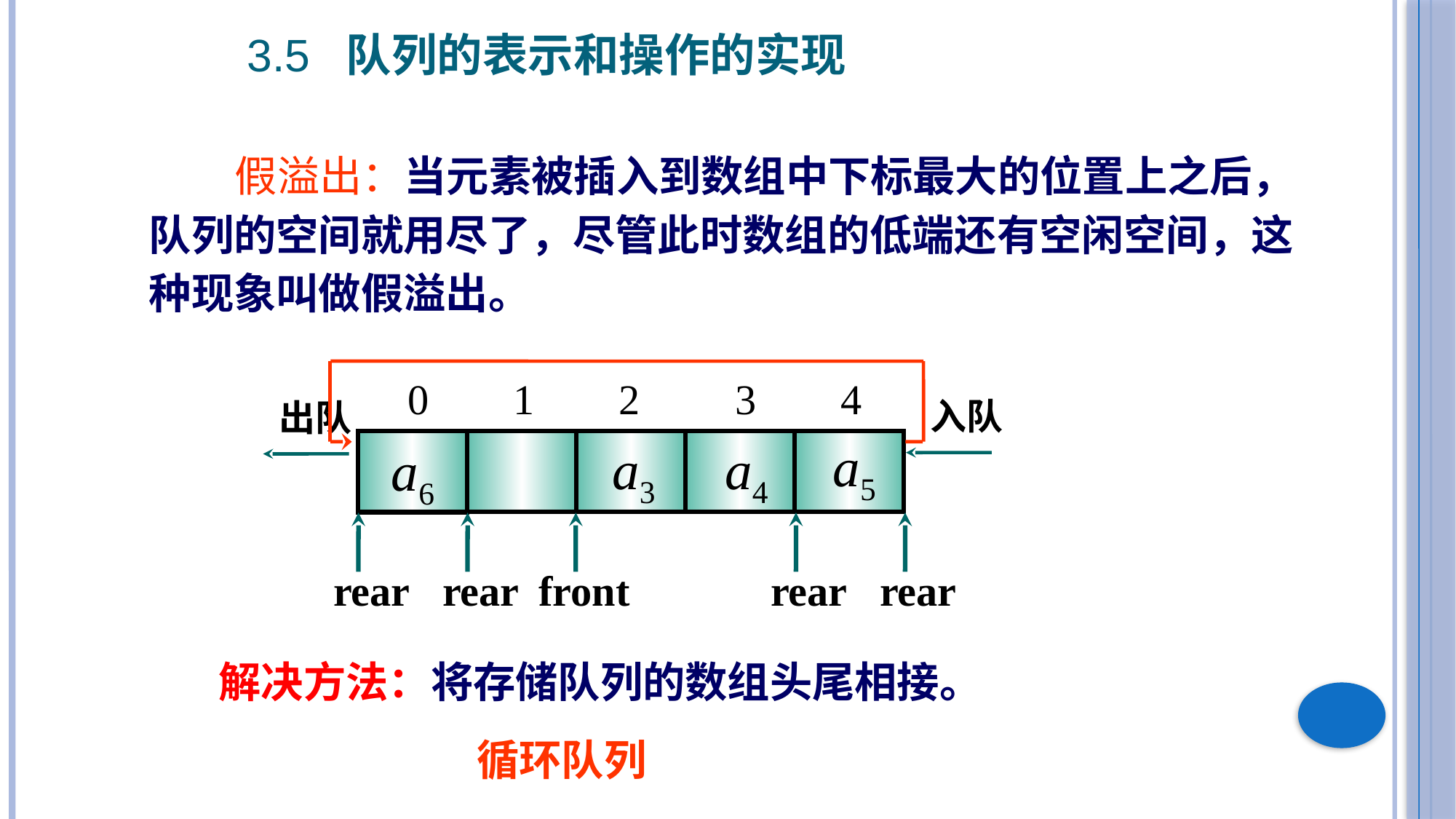

3.5  队列的表示和操作的实现
        假溢出：当元素被插入到数组中下标最大的位置上之后，队列的空间就用尽了，尽管此时数组的低端还有空闲空间，这种现象叫做假溢出。

0        1        2         3        4
入队
出队

a5
a3
a4
a6

rear

rear

front

rear

rear
解决方法：将存储队列的数组头尾相接。
循环队列